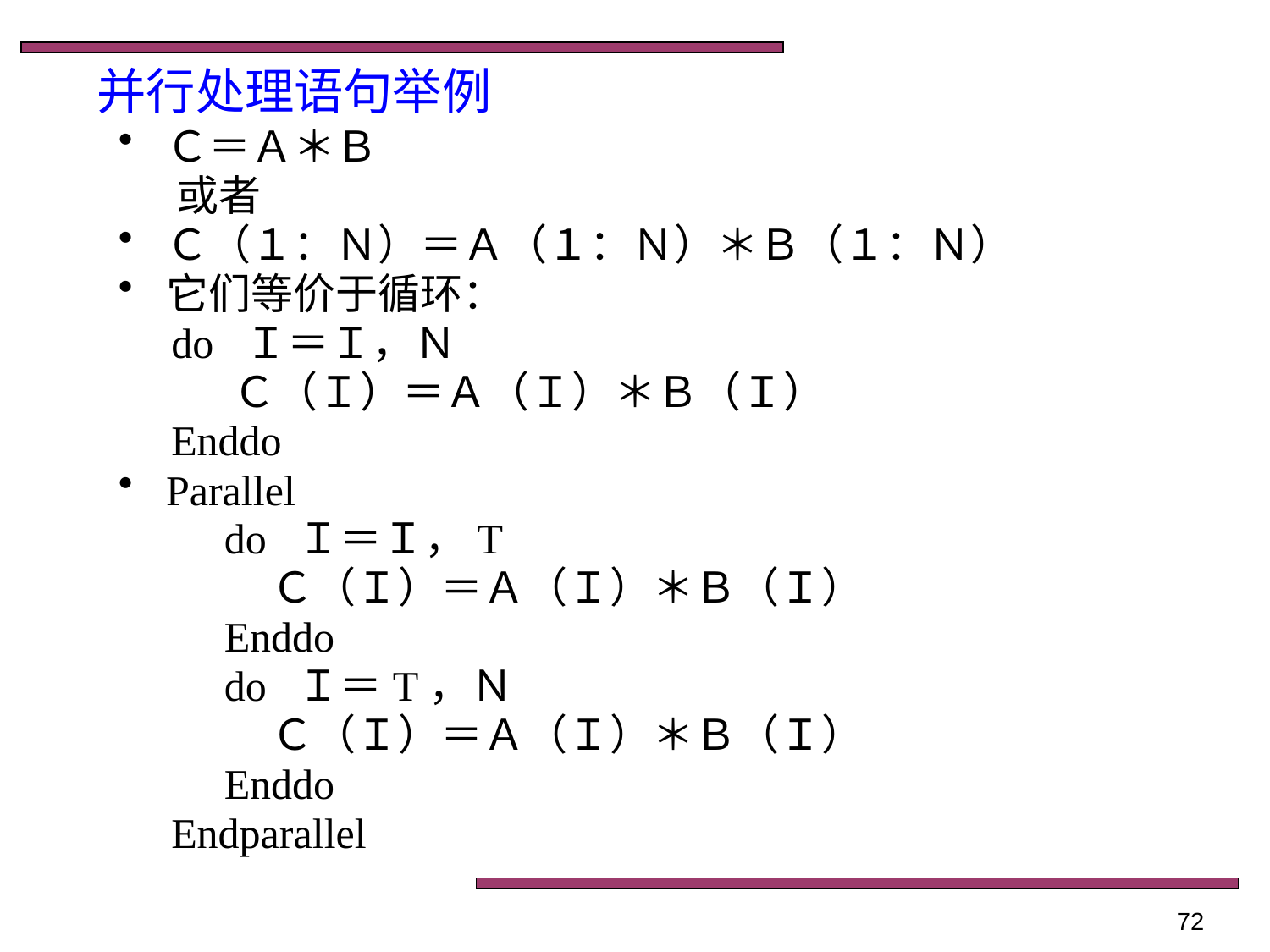

并行处理语句举例
Ｃ＝Ａ＊Ｂ
     或者
Ｃ（１：Ｎ）＝Ａ（１：Ｎ）＊Ｂ（１：Ｎ）
它们等价于循环：
     do  Ｉ＝Ｉ，Ｎ
           Ｃ（Ｉ）＝Ａ（Ｉ）＊Ｂ（Ｉ）
     Enddo
Parallel
          do  Ｉ＝Ｉ，T
               Ｃ（Ｉ）＝Ａ（Ｉ）＊Ｂ（Ｉ）
          Enddo
          do  Ｉ＝T，Ｎ
               Ｃ（Ｉ）＝Ａ（Ｉ）＊Ｂ（Ｉ）
          Enddo
     Endparallel

72